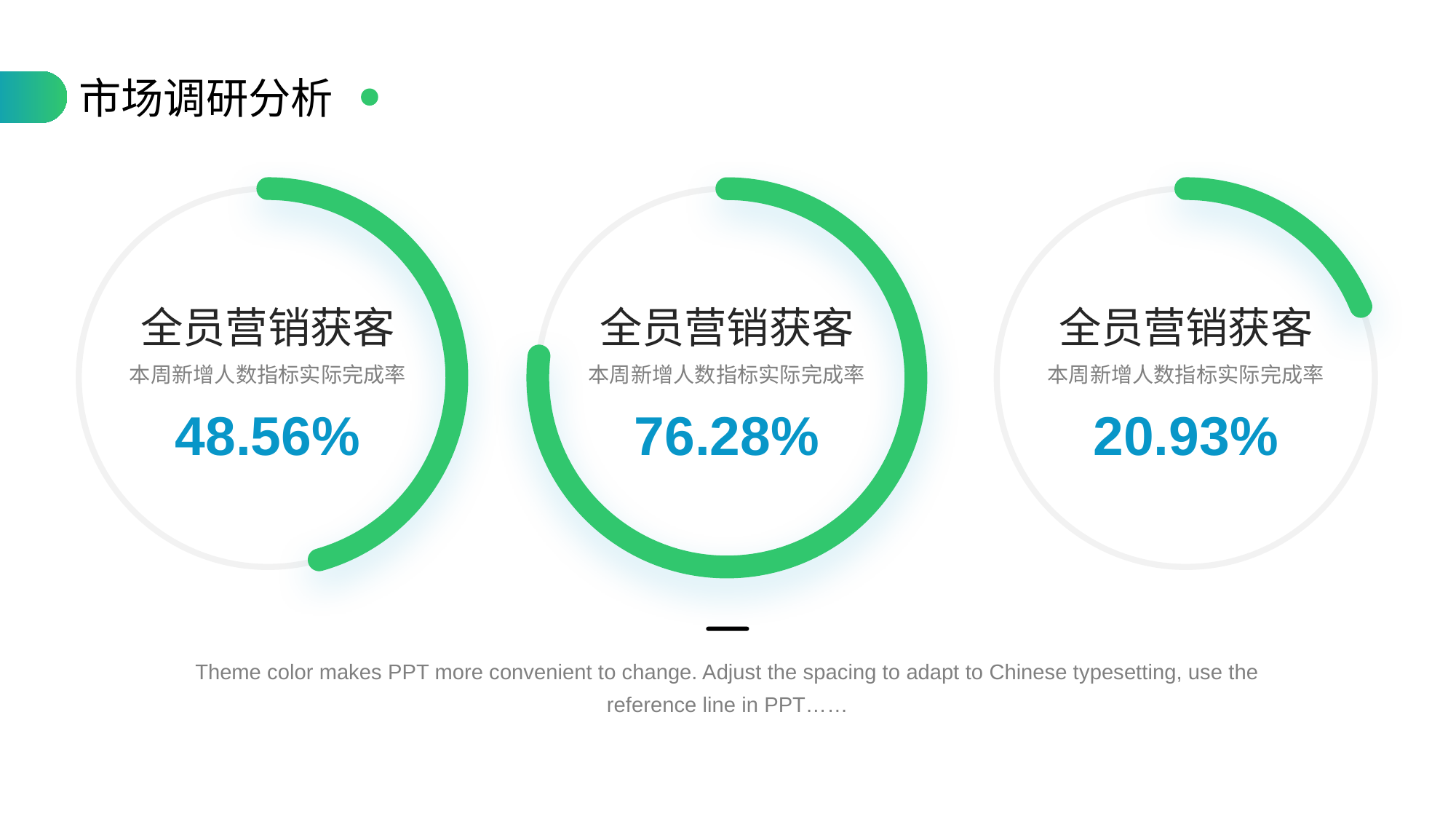

市场调研分析

全员营销获客
全员营销获客
全员营销获客
本周新增人数指标实际完成率
本周新增人数指标实际完成率
本周新增人数指标实际完成率
48.56%
76.28%
20.93%

Theme color makes PPT more convenient to change. Adjust the spacing to adapt to Chinese typesetting, use the reference line in PPT……